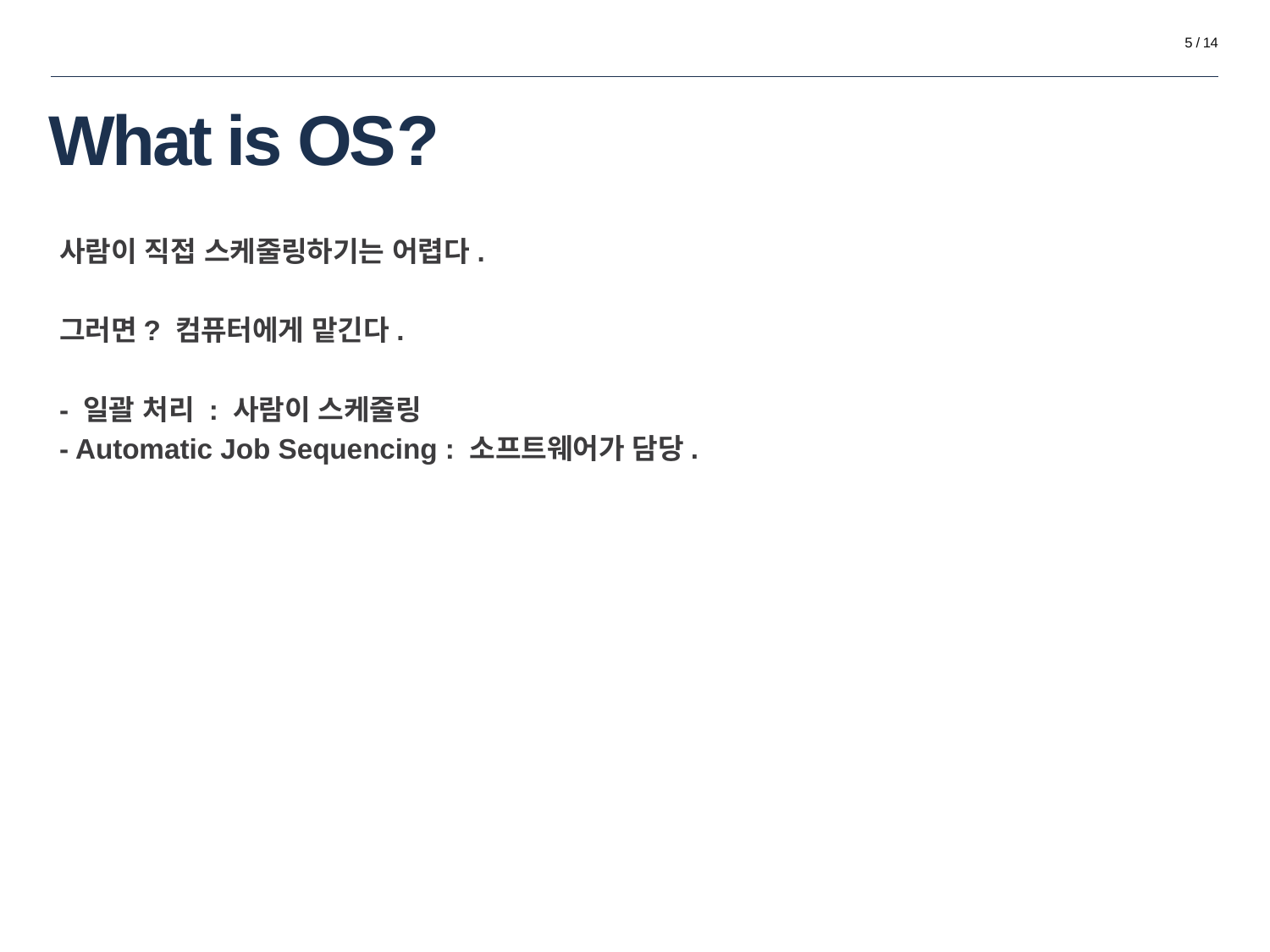

5 / 14
# What is OS?
사람이 직접 스케줄링하기는 어렵다.

그러면? 컴퓨터에게 맡긴다.

- 일괄 처리 : 사람이 스케줄링
- Automatic Job Sequencing : 소프트웨어가 담당.